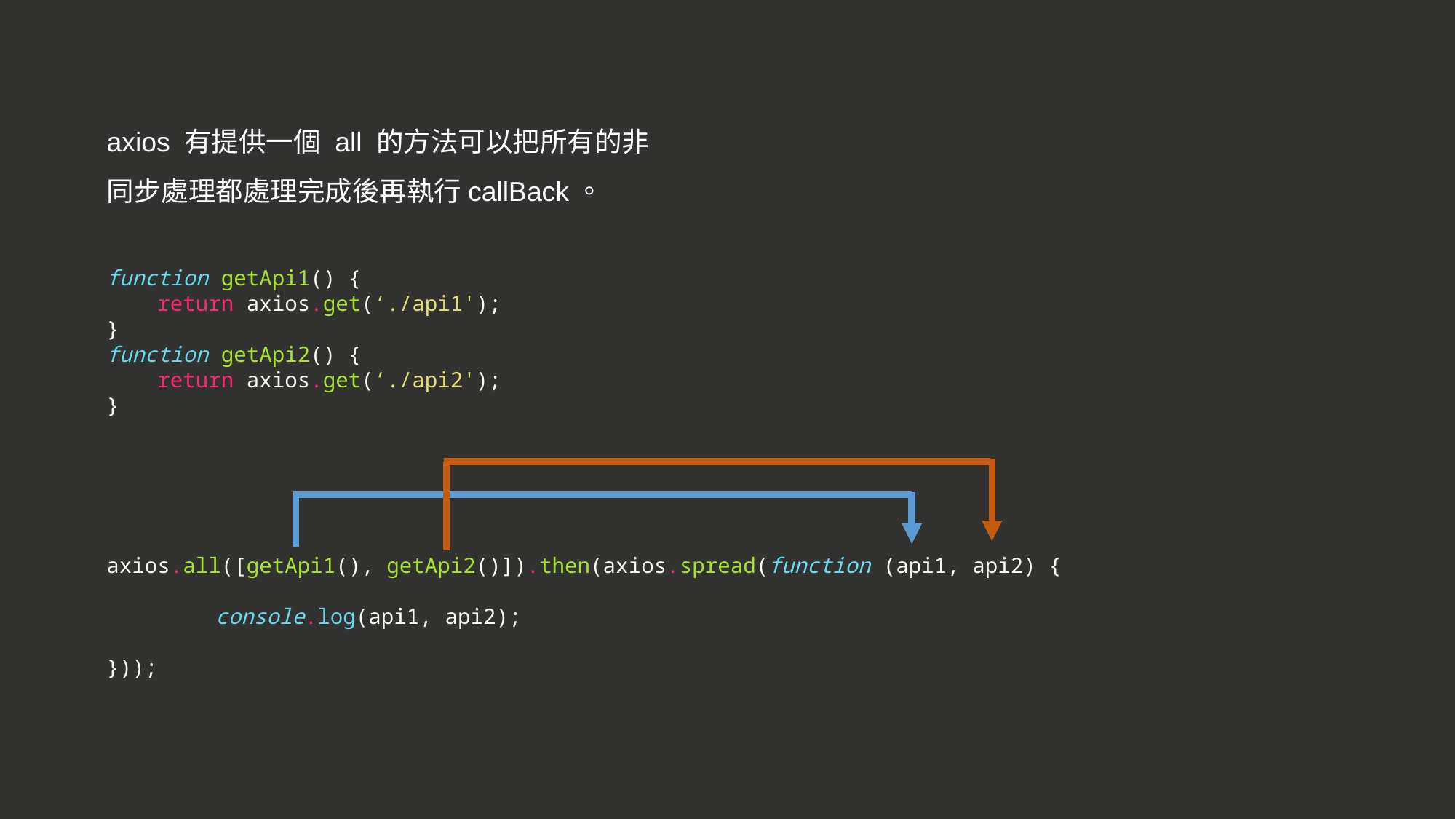

# axios 有提供一個 all 的方法可以把所有的非同步處理都處理完成後再執行callBack。
function getApi1() {
    return axios.get(‘./api1');
}
function getApi2() {
    return axios.get(‘./api2');
}
axios.all([getApi1(), getApi2()]).then(axios.spread(function (api1, api2) {

	console.log(api1, api2);
}));